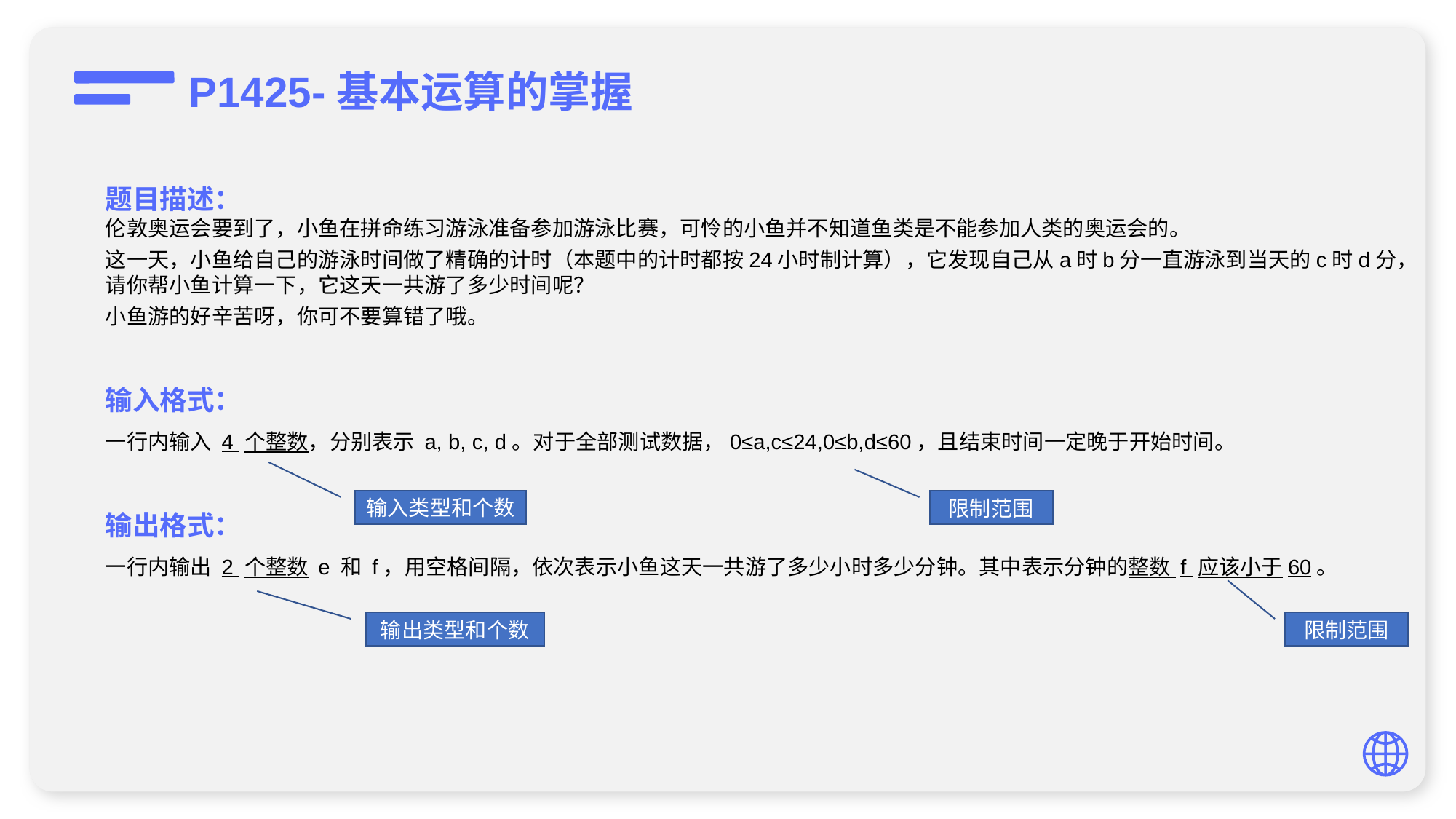

P1425-基本运算的掌握

题目描述：
伦敦奥运会要到了，小鱼在拼命练习游泳准备参加游泳比赛，可怜的小鱼并不知道鱼类是不能参加人类的奥运会的。
这一天，小鱼给自己的游泳时间做了精确的计时（本题中的计时都按24小时制计算），它发现自己从a时b分一直游泳到当天的c时d分，请你帮小鱼计算一下，它这天一共游了多少时间呢？
小鱼游的好辛苦呀，你可不要算错了哦。

输入格式：
一行内输入 4 个整数，分别表示 a, b, c, d。对于全部测试数据，0≤a,c≤24,0≤b,d≤60，且结束时间一定晚于开始时间。

输出格式：
一行内输出 2 个整数 e 和 f，用空格间隔，依次表示小鱼这天一共游了多少小时多少分钟。其中表示分钟的整数 f 应该小于60。
输入类型和个数
限制范围
输出类型和个数
限制范围